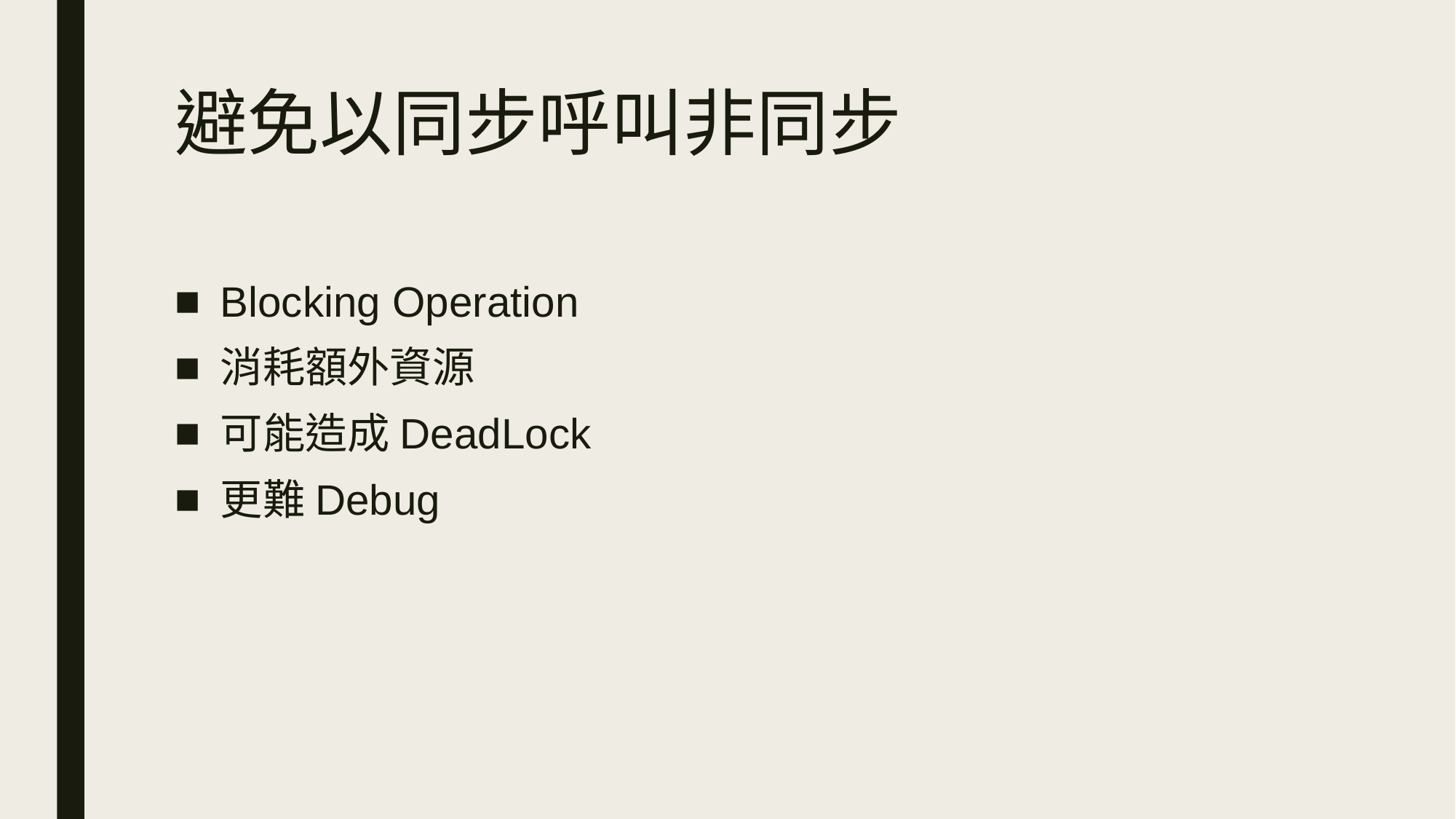

# 避免以同步呼叫非同步
Blocking Operation
消耗額外資源
可能造成DeadLock
更難Debug